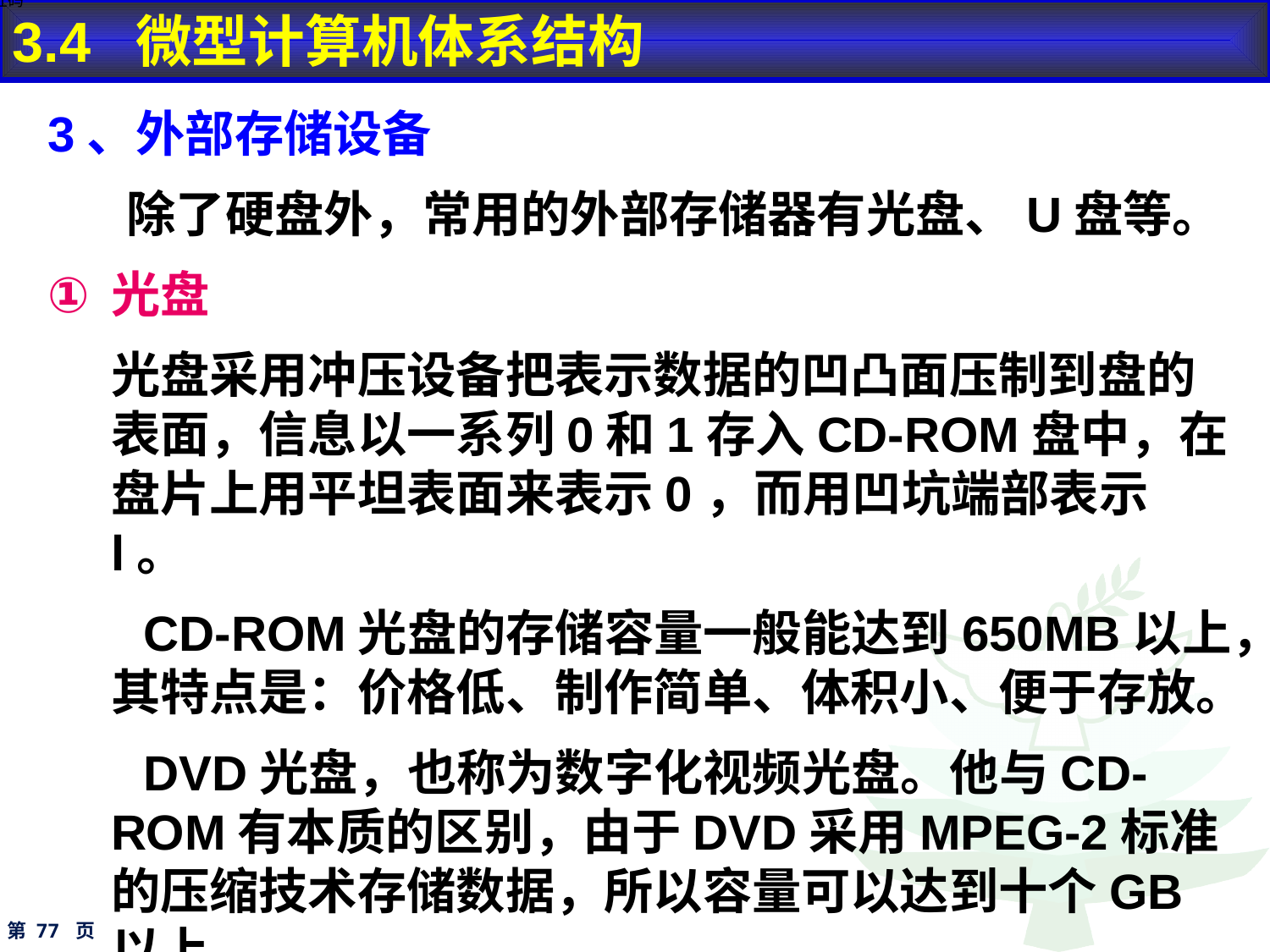

3.4  微型计算机体系结构

地址码
3、外部存储设备
      除了硬盘外，常用的外部存储器有光盘、U盘等。
光盘
	光盘采用冲压设备把表示数据的凹凸面压制到盘的表面，信息以一系列0和1存入CD-ROM盘中，在盘片上用平坦表面来表示0，而用凹坑端部表示 l。
       CD-ROM光盘的存储容量一般能达到650MB以上，其特点是：价格低、制作简单、体积小、便于存放。
       DVD光盘，也称为数字化视频光盘。他与CD-ROM有本质的区别，由于DVD采用MPEG-2标准的压缩技术存储数据，所以容量可以达到十个GB以上。